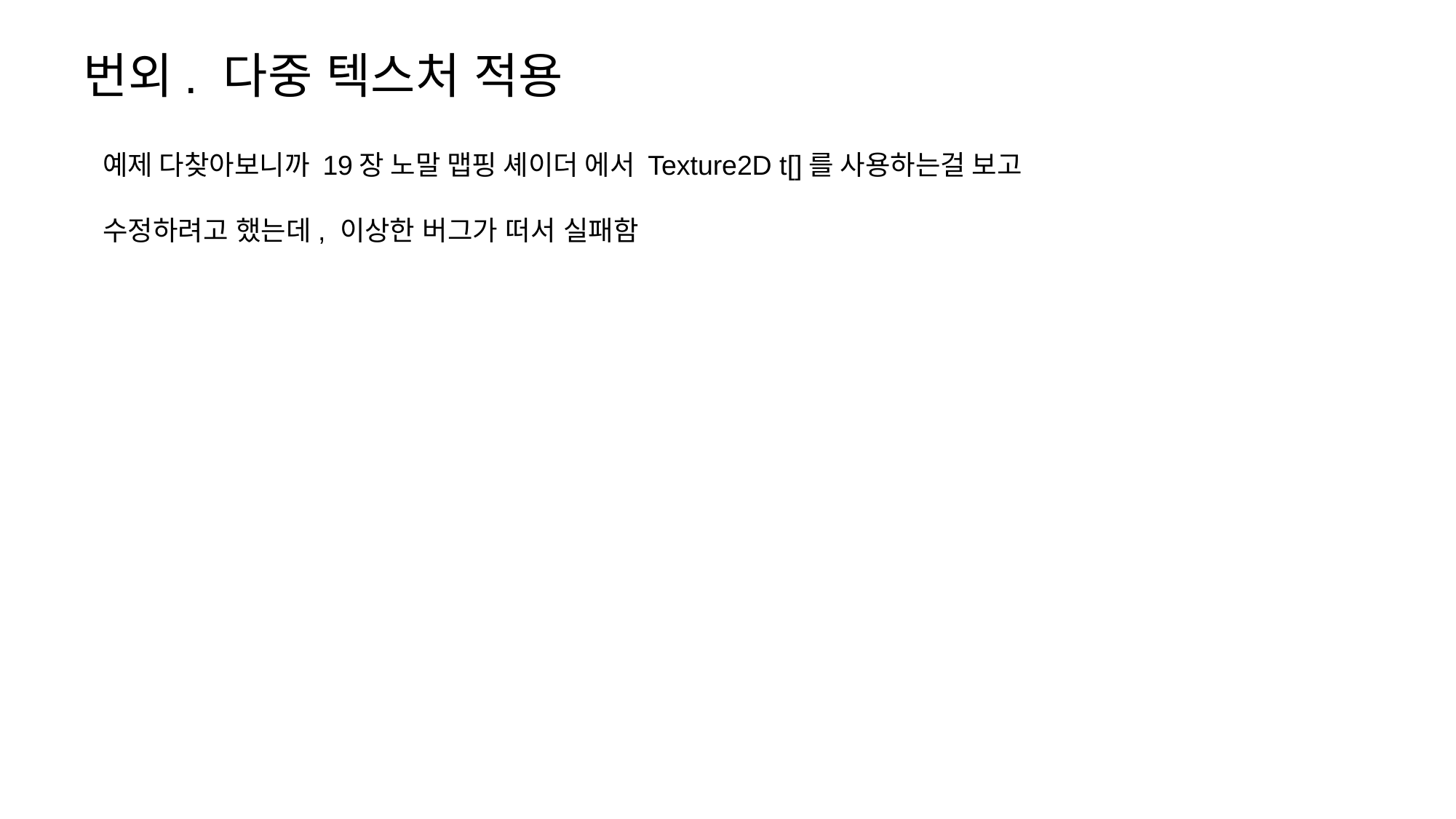

# 번외. 다중 텍스처 적용

예제 다찾아보니까 19장 노말 맵핑 셰이더 에서 Texture2D t[]를 사용하는걸 보고

수정하려고 했는데, 이상한 버그가 떠서 실패함